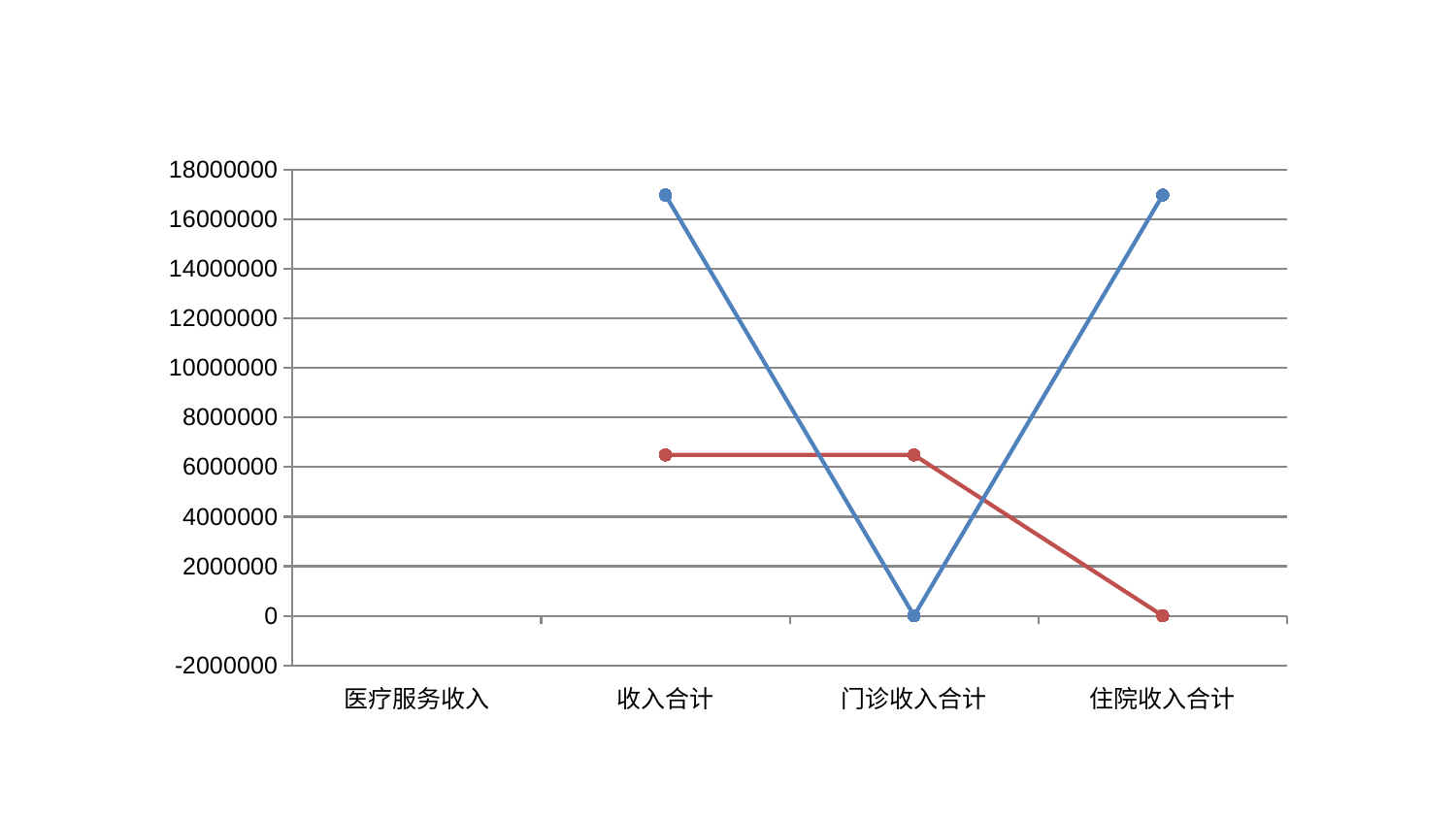

### Chart

| Category | 神经内科门诊 | 神经内科 |
|---|---|---|
| 医疗服务收入 | None | None |
| 收入合计 | 6493931.42 | 16992811.31 |
| 门诊收入合计 | 6493931.42 | -205.5 |
| 住院收入合计 | 0.0 | 16993016.81 |
2